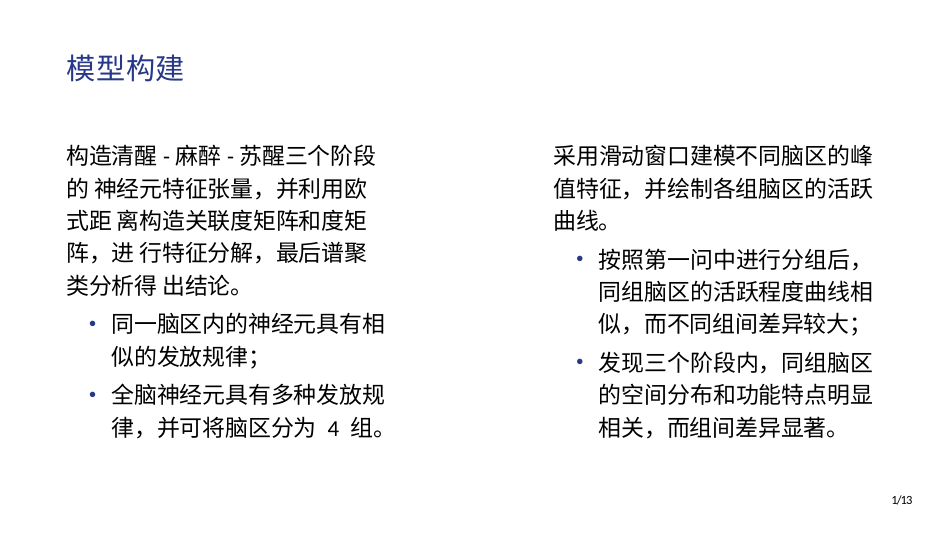

# 模型构建
采用滑动窗口建模不同脑区的峰 值特征，并绘制各组脑区的活跃 曲线。
按照第一问中进行分组后， 同组脑区的活跃程度曲线相 似，而不同组间差异较大；
发现三个阶段内，同组脑区 的空间分布和功能特点明显 相关，而组间差异显著。
构造清醒-麻醉-苏醒三个阶段的 神经元特征张量，并利用欧式距 离构造关联度矩阵和度矩阵，进 行特征分解，最后谱聚类分析得 出结论。
同一脑区内的神经元具有相 似的发放规律；
全脑神经元具有多种发放规 律，并可将脑区分为 4 组。
1/13